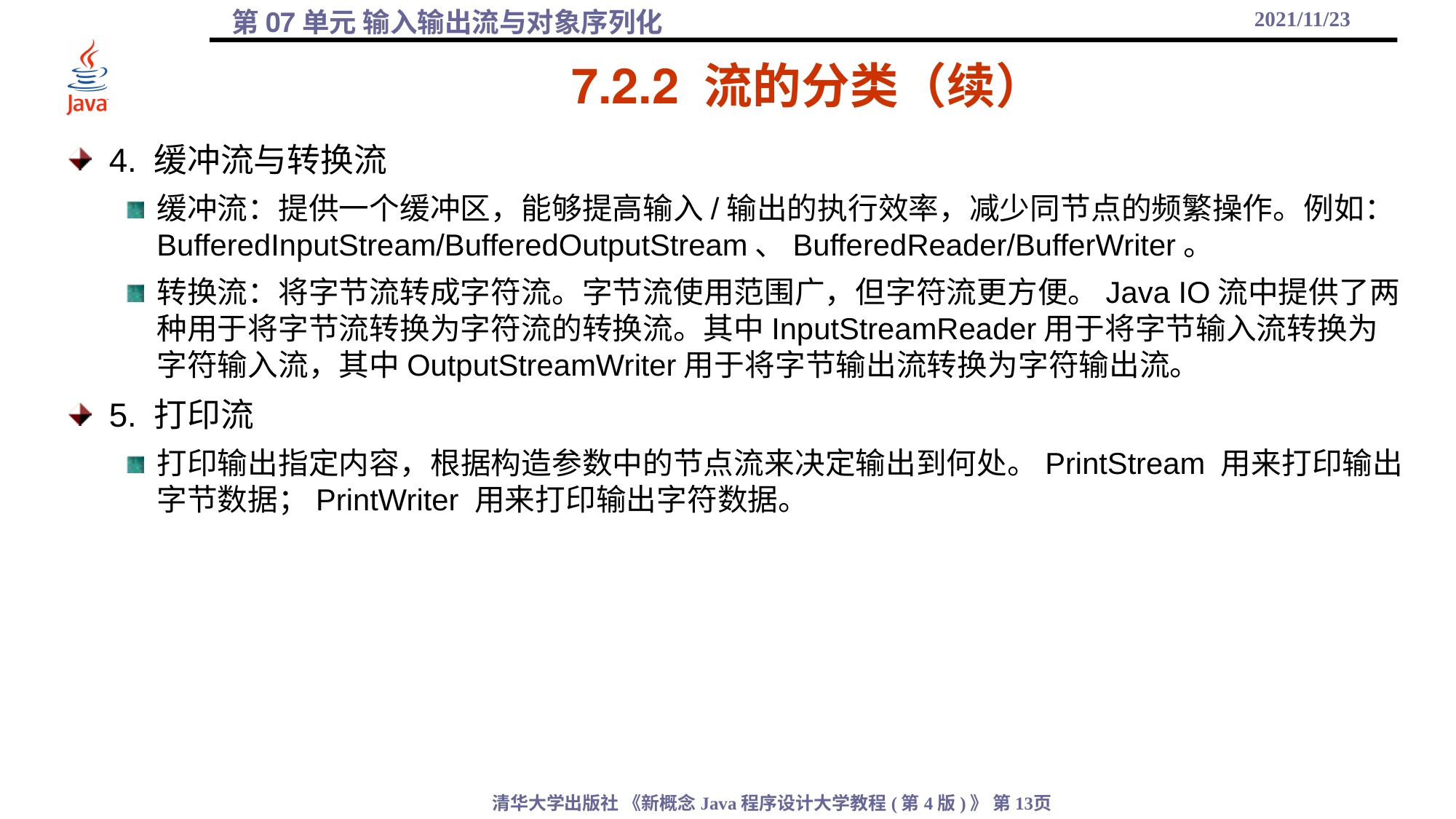

2021/11/23
# 7.2.2 流的分类（续）
4. 缓冲流与转换流
缓冲流：提供一个缓冲区，能够提高输入/输出的执行效率，减少同节点的频繁操作。例如：BufferedInputStream/BufferedOutputStream、BufferedReader/BufferWriter。
转换流：将字节流转成字符流。字节流使用范围广，但字符流更方便。Java IO流中提供了两种用于将字节流转换为字符流的转换流。其中InputStreamReader用于将字节输入流转换为字符输入流，其中OutputStreamWriter用于将字节输出流转换为字符输出流。
5. 打印流
打印输出指定内容，根据构造参数中的节点流来决定输出到何处。PrintStream 用来打印输出字节数据；PrintWriter 用来打印输出字符数据。